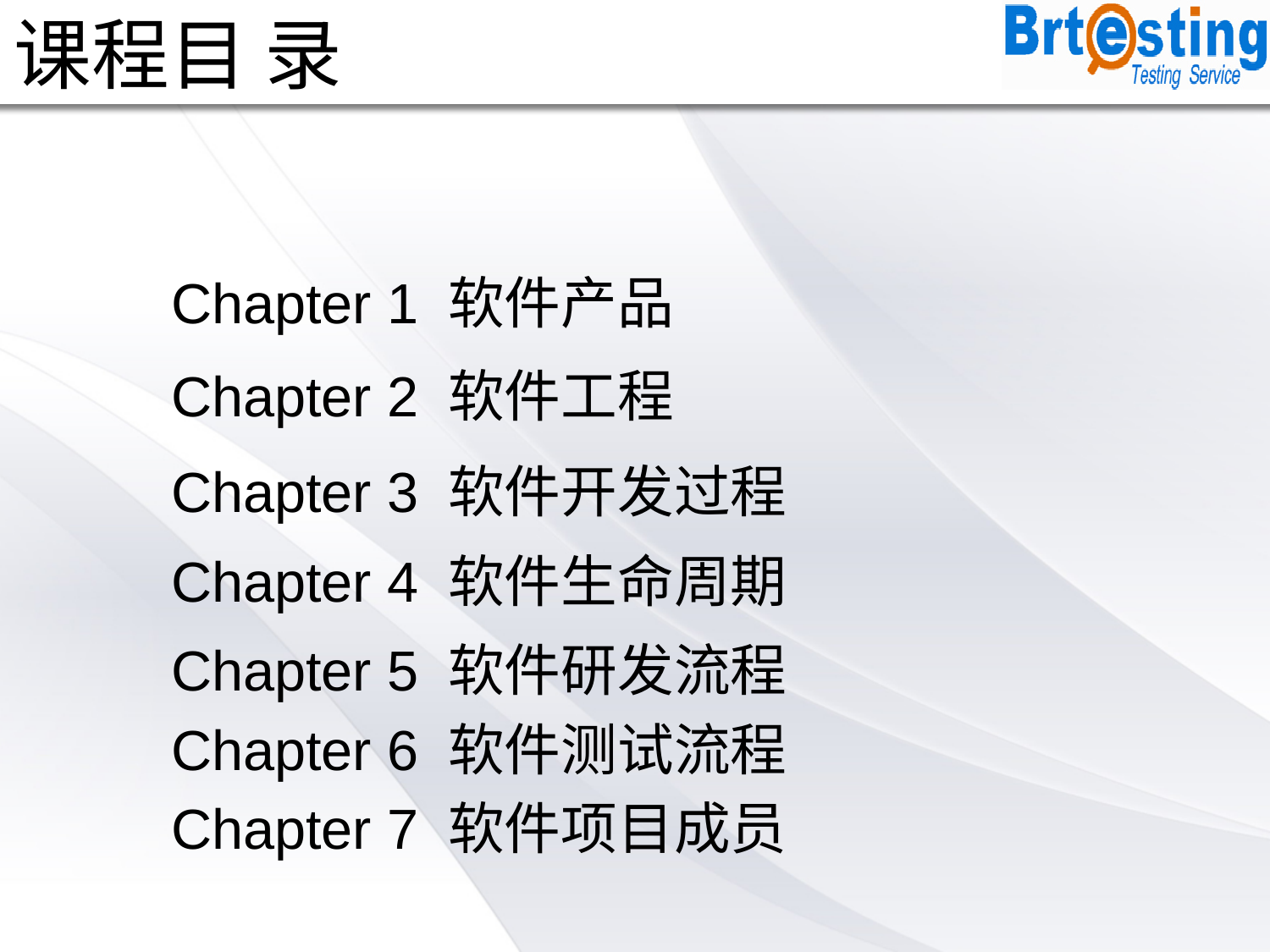

课程目 录
Chapter 1 软件产品
Chapter 2 软件工程
Chapter 3 软件开发过程
Chapter 4 软件生命周期
Chapter 5 软件研发流程
Chapter 6 软件测试流程
Chapter 7 软件项目成员